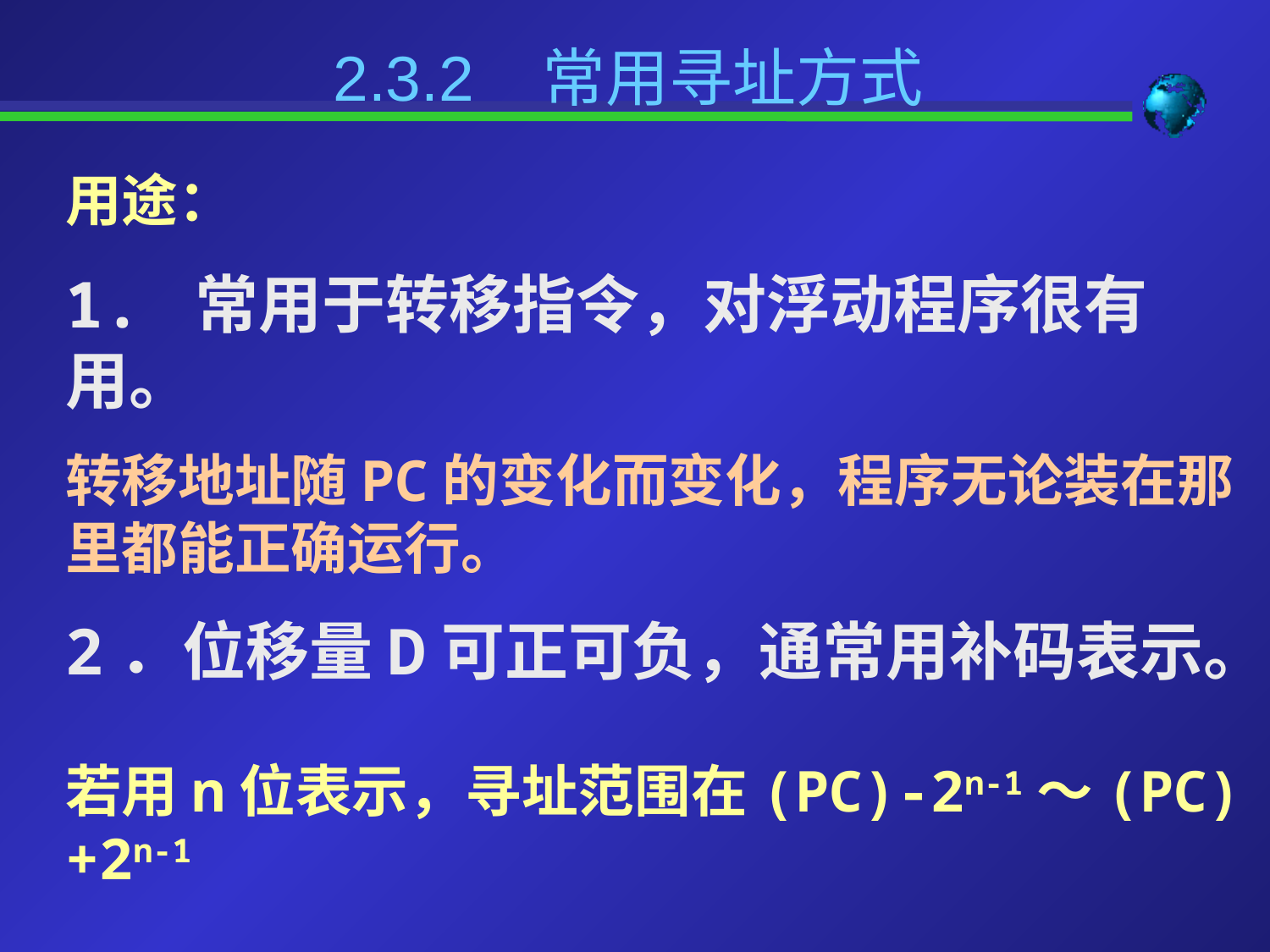

2.3.2   常用寻址方式
用途：
1. 常用于转移指令，对浮动程序很有用。
转移地址随PC的变化而变化，程序无论装在那里都能正确运行。
2．位移量D可正可负，通常用补码表示。
若用n位表示，寻址范围在(PC)-2n-1～(PC)+2n-1
29